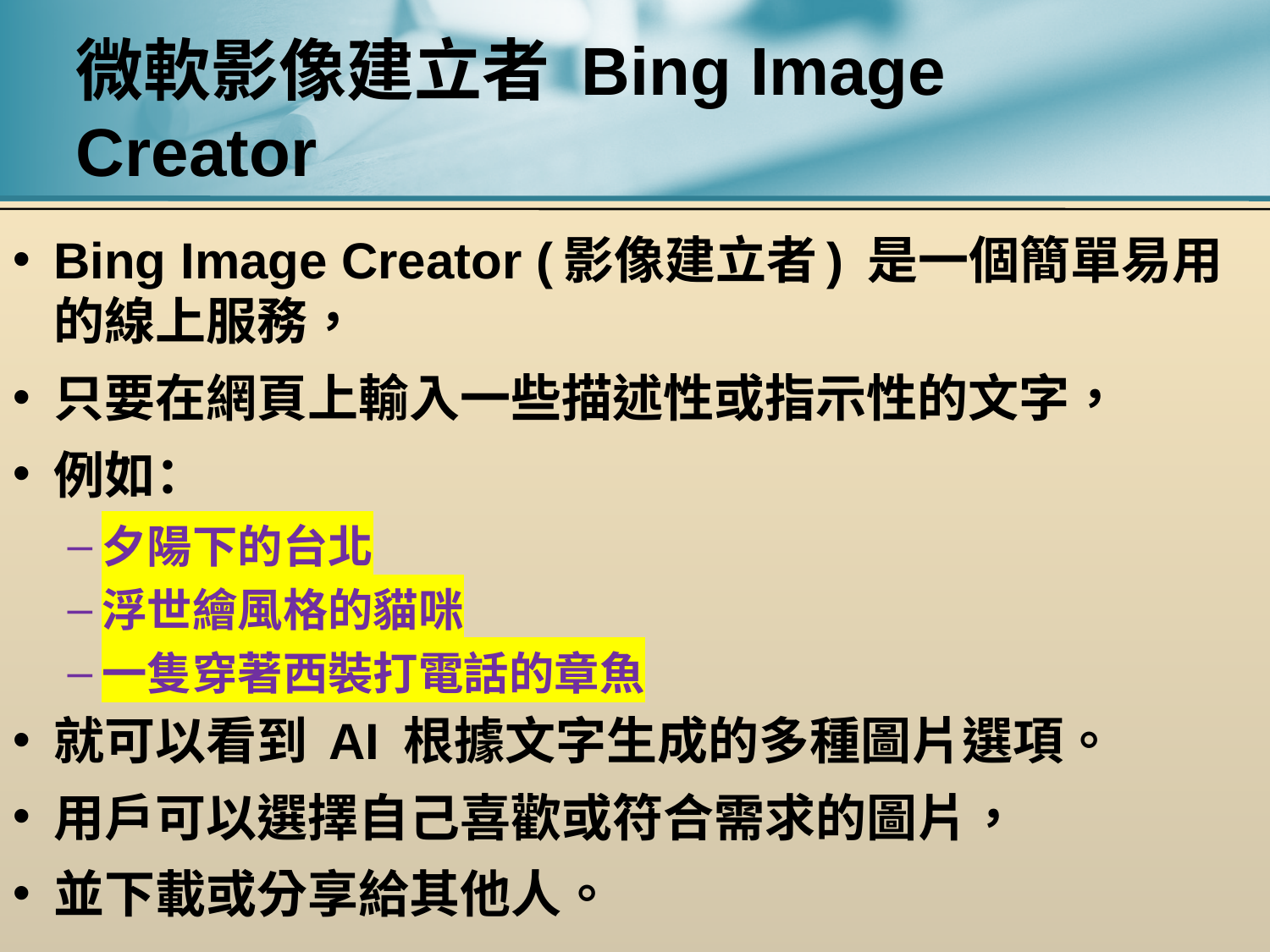

# 微軟影像建立者 Bing Image Creator
Bing Image Creator (影像建立者) 是一個簡單易用的線上服務，
只要在網頁上輸入一些描述性或指示性的文字，
例如：
夕陽下的台北
浮世繪風格的貓咪
一隻穿著西裝打電話的章魚
就可以看到 AI 根據文字生成的多種圖片選項。
用戶可以選擇自己喜歡或符合需求的圖片，
並下載或分享給其他人。